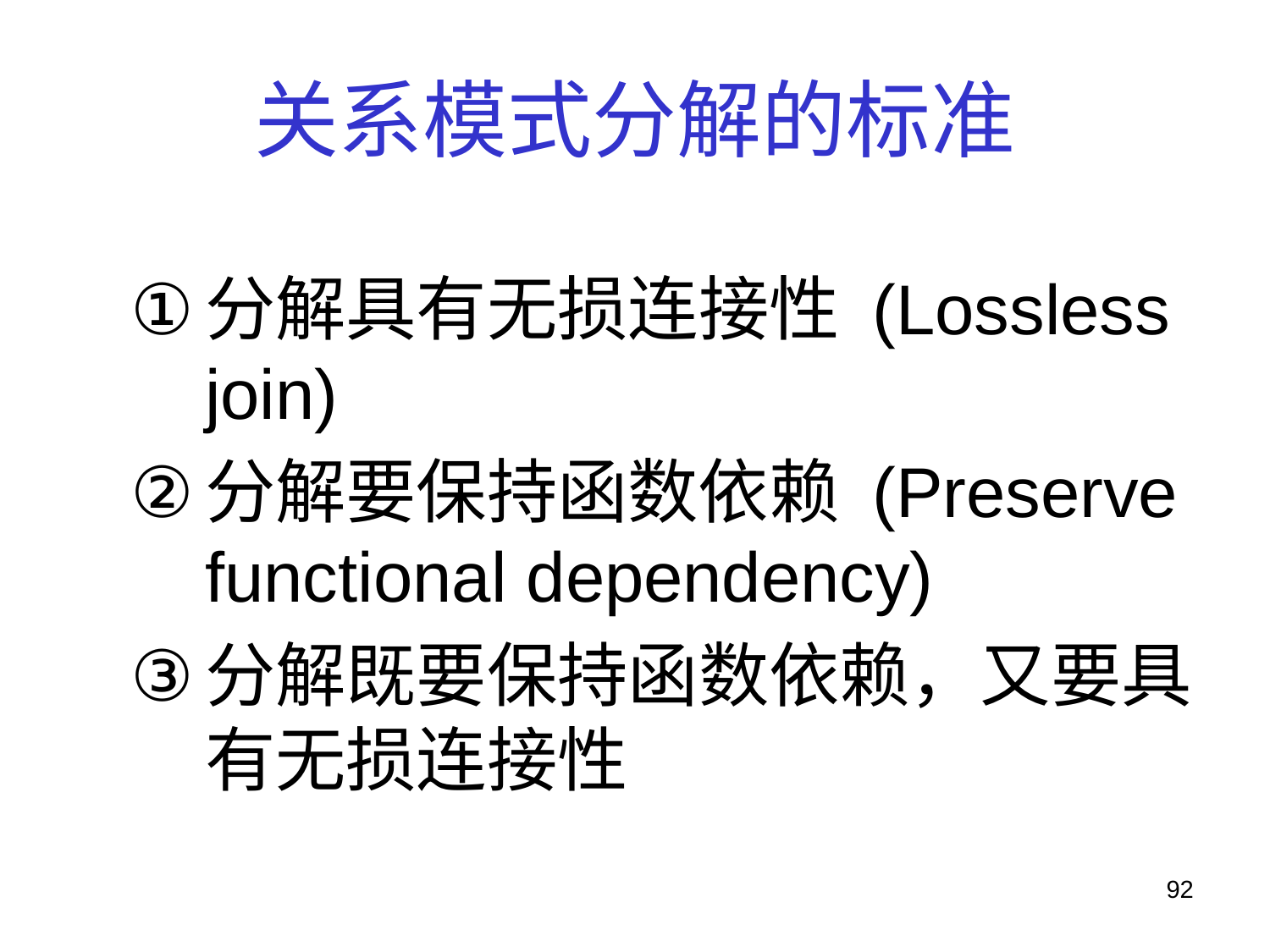

# 关系模式分解的标准

分解具有无损连接性 (Lossless join)
分解要保持函数依赖 (Preserve functional dependency)
分解既要保持函数依赖，又要具有无损连接性
92